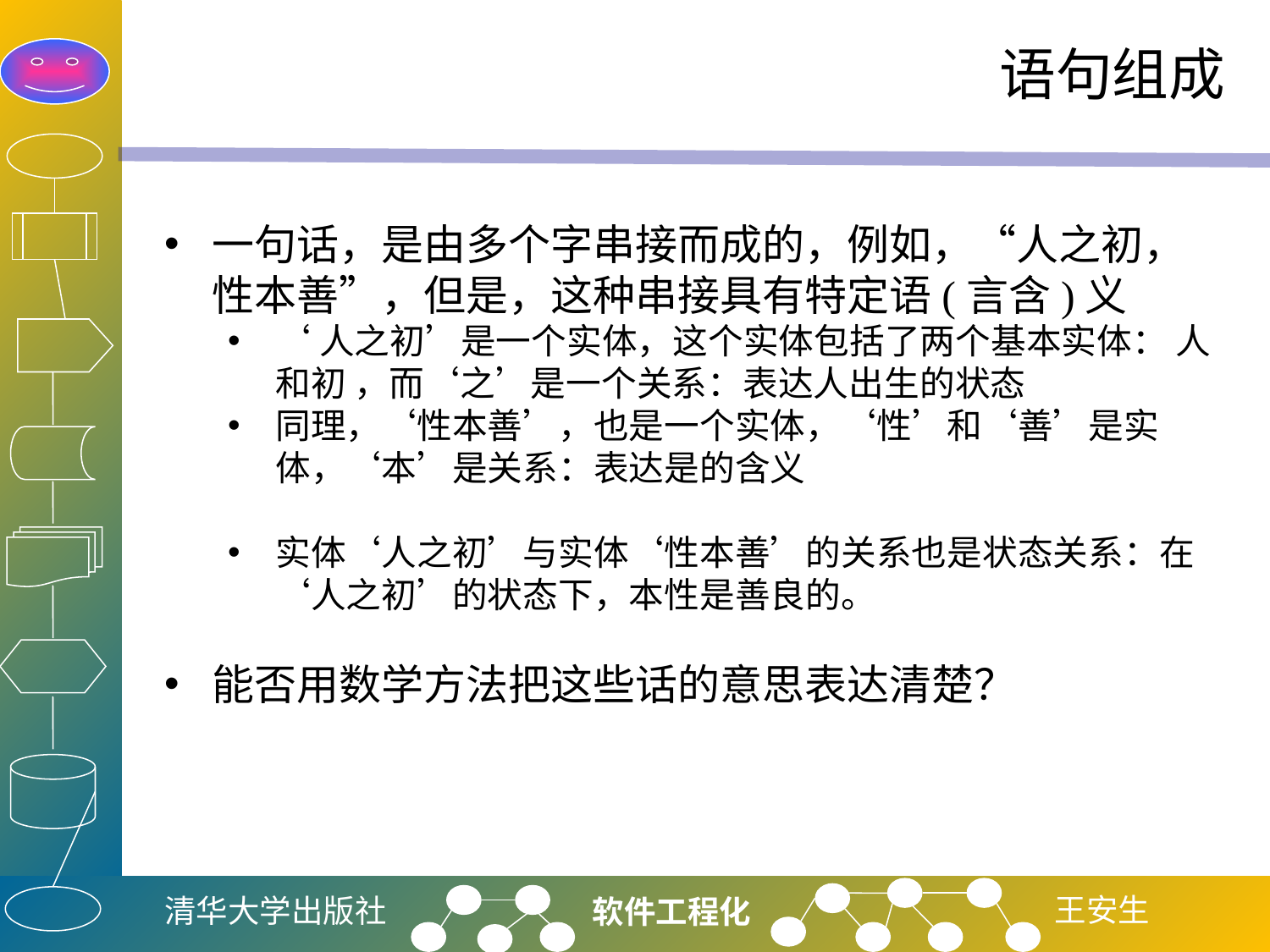

# 语句组成

一句话，是由多个字串接而成的，例如，“人之初，性本善”，但是，这种串接具有特定语(言含)义
‘人之初’是一个实体，这个实体包括了两个基本实体： 人和初 ，而‘之’是一个关系：表达人出生的状态
同理，‘性本善’，也是一个实体，‘性’和‘善’是实体，‘本’是关系：表达是的含义

实体‘人之初’与实体‘性本善’的关系也是状态关系：在‘人之初’的状态下，本性是善良的。

能否用数学方法把这些话的意思表达清楚？